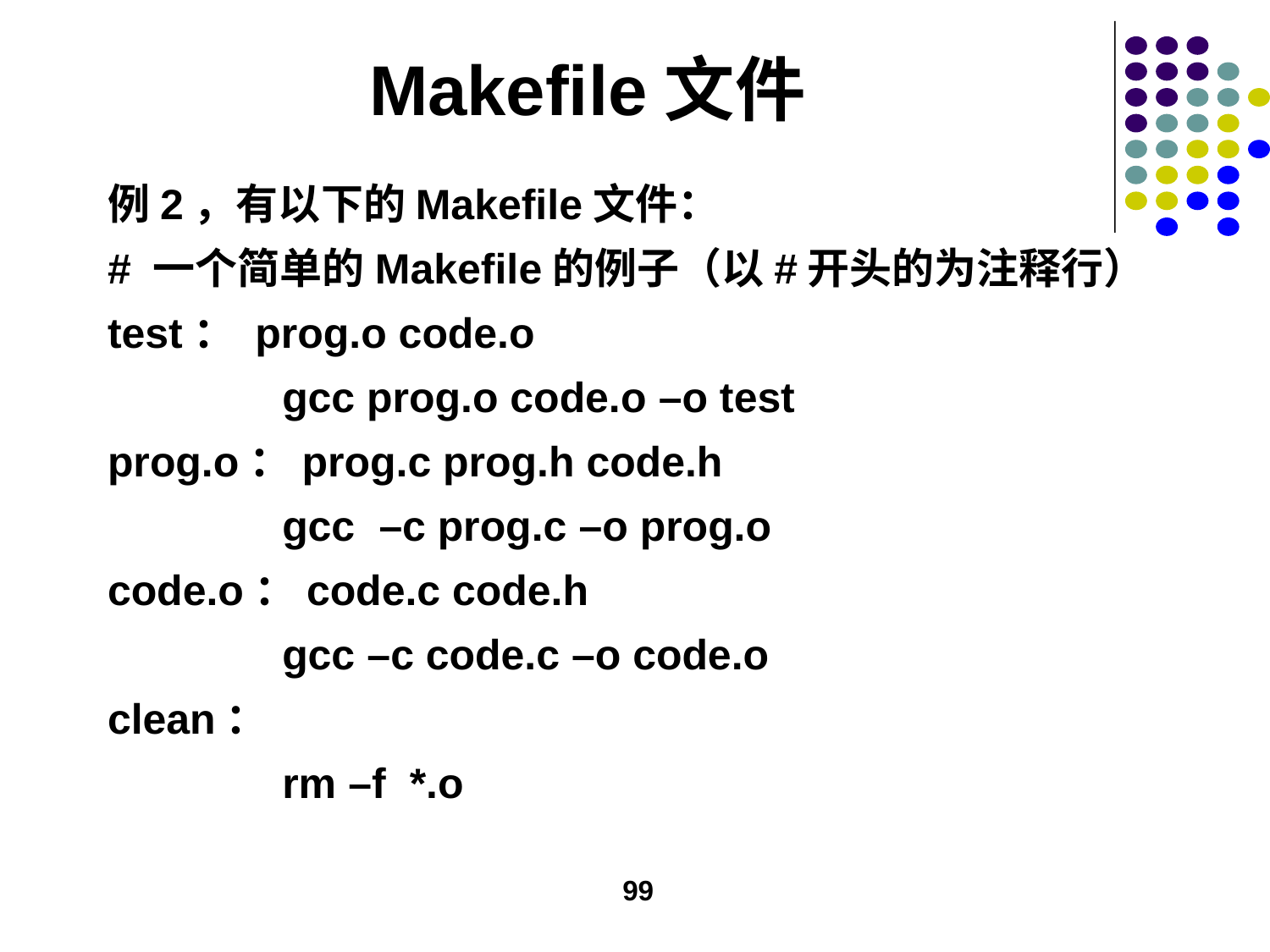

# Makefile文件
例2，有以下的Makefile文件：
# 一个简单的Makefile的例子（以#开头的为注释行）
test： prog.o code.o
		gcc prog.o code.o –o test
prog.o：prog.c prog.h code.h
		gcc  –c prog.c –o prog.o
code.o：code.c code.h
		gcc –c code.c –o code.o
clean：
		rm –f  *.o
99